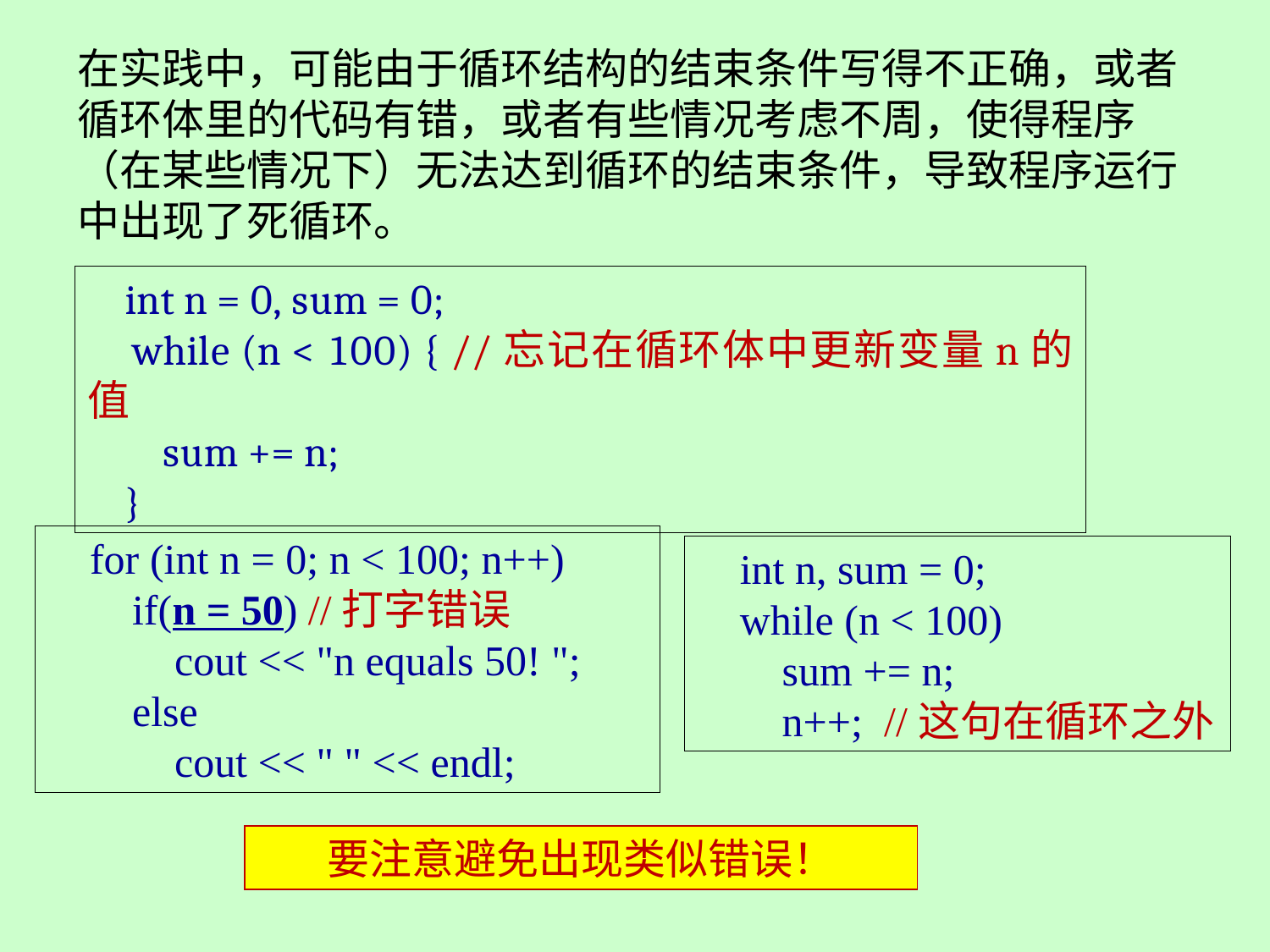

在实践中，可能由于循环结构的结束条件写得不正确，或者循环体里的代码有错，或者有些情况考虑不周，使得程序（在某些情况下）无法达到循环的结束条件，导致程序运行中出现了死循环。

    int n = 0, sum = 0;
    while (n < 100) { //忘记在循环体中更新变量n的值
        sum += n;
    }
    for (int n = 0; n < 100; n++)
        if(n = 50) //打字错误
            cout << "n equals 50! ";
        else
            cout << " " << endl;
    int n, sum = 0;
    while (n < 100)
        sum += n;
        n++;  //这句在循环之外
要注意避免出现类似错误！
81